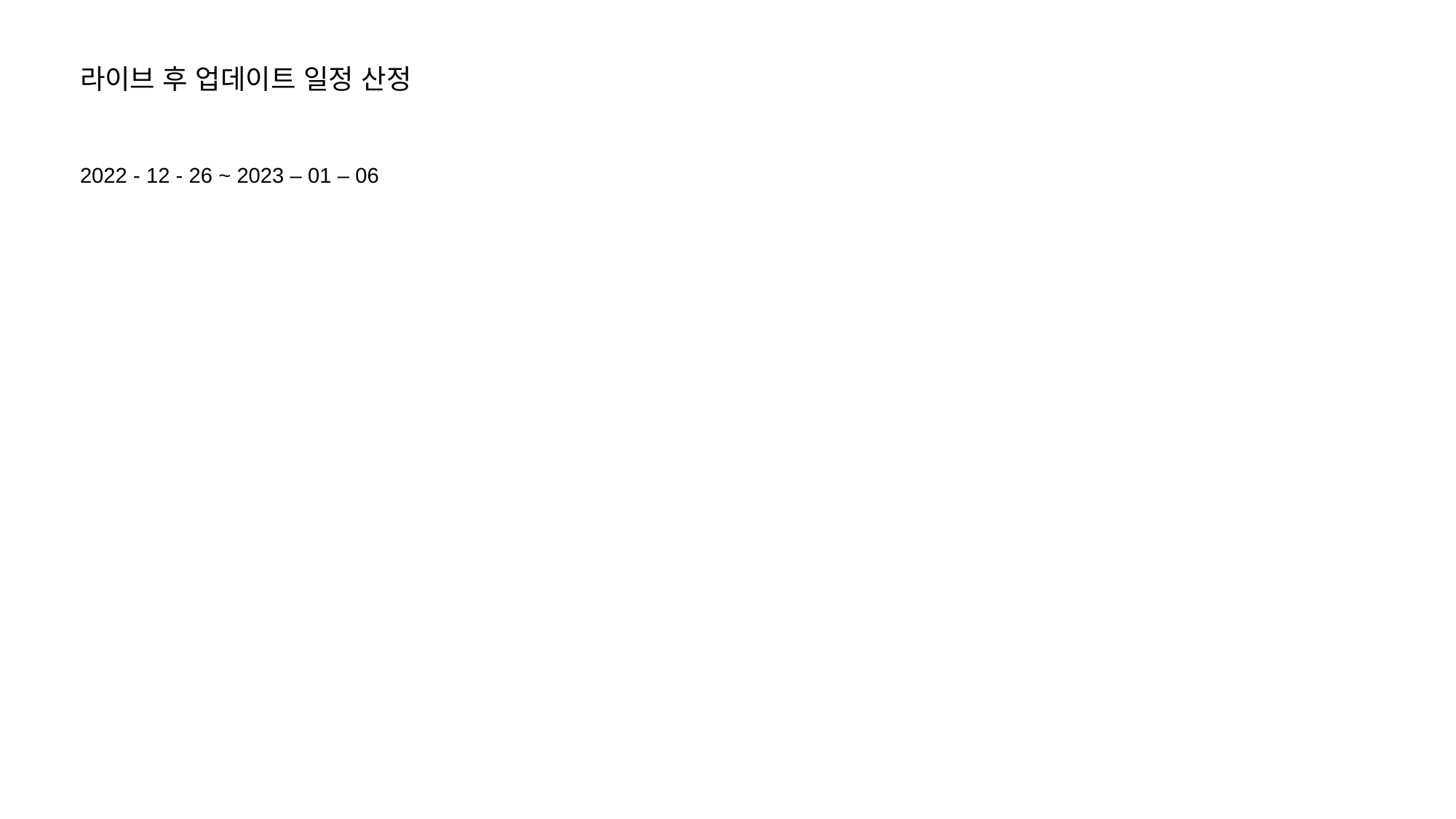

라이브 후 업데이트 일정 산정

2022 - 12 - 26 ~ 2023 – 01 – 06